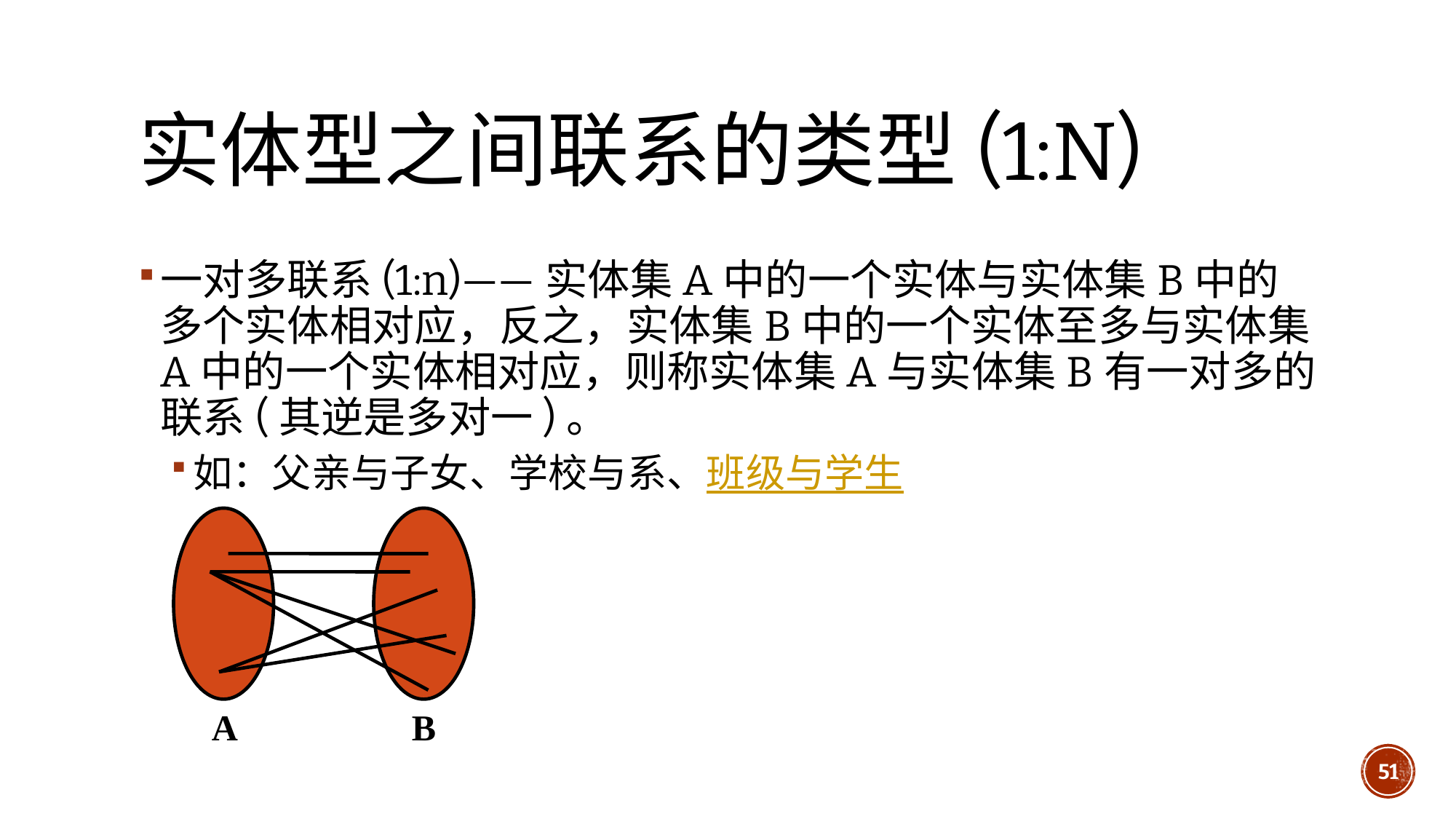

# 实体型之间联系的类型(1:n)
一对多联系(1:n)——实体集A中的一个实体与实体集B中的多个实体相对应，反之，实体集B中的一个实体至多与实体集A中的一个实体相对应，则称实体集A与实体集B有一对多的联系(其逆是多对一)。
如：父亲与子女、学校与系、班级与学生

A
B

51